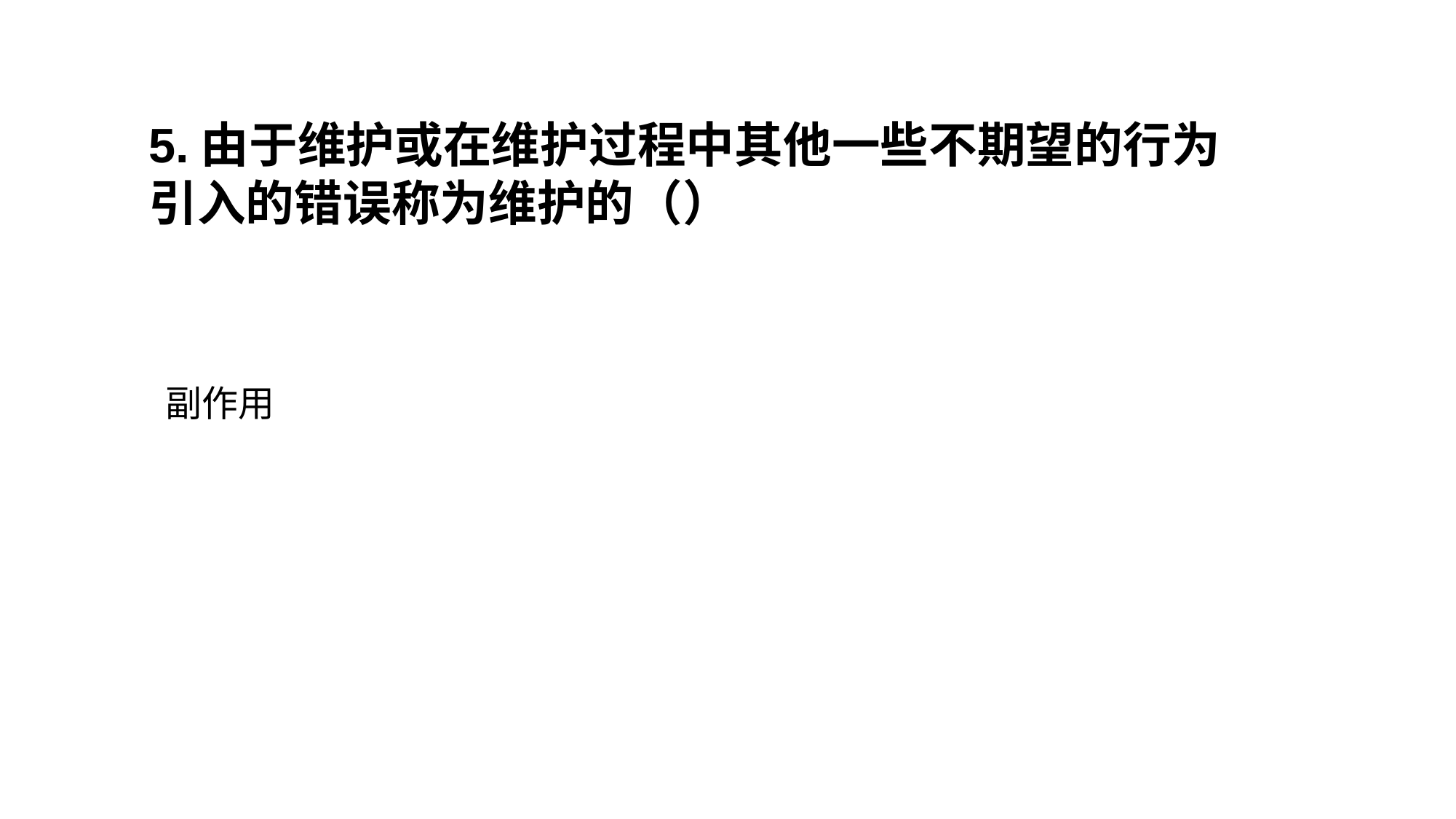

5.由于维护或在维护过程中其他一些不期望的行为引入的错误称为维护的（）

副作用